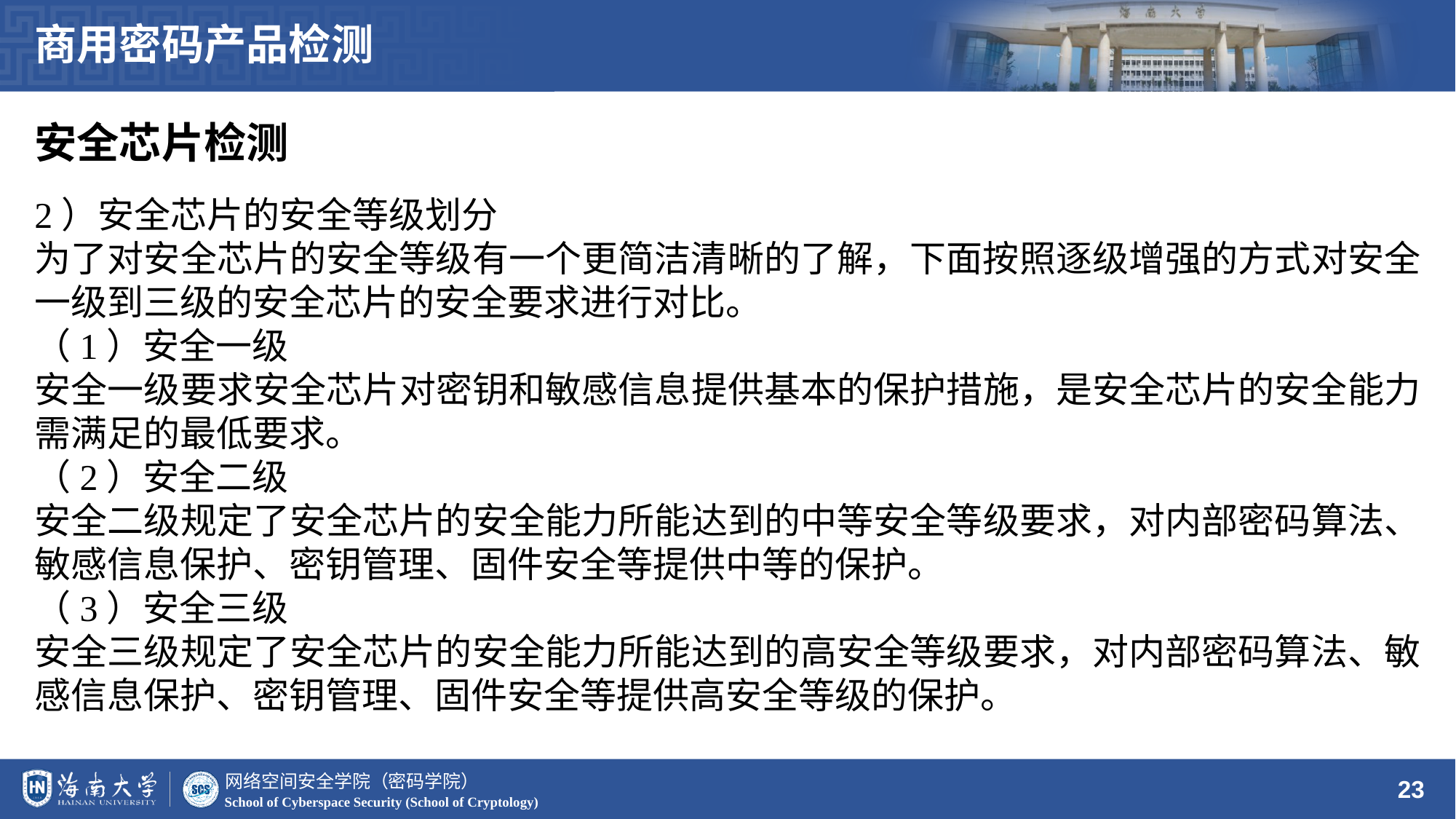

商用密码产品检测
安全芯片检测
2）安全芯片的安全等级划分
为了对安全芯片的安全等级有一个更简洁清晰的了解，下面按照逐级增强的方式对安全一级到三级的安全芯片的安全要求进行对比。
（1）安全一级
安全一级要求安全芯片对密钥和敏感信息提供基本的保护措施，是安全芯片的安全能力需满足的最低要求。
（2）安全二级
安全二级规定了安全芯片的安全能力所能达到的中等安全等级要求，对内部密码算法、敏感信息保护、密钥管理、固件安全等提供中等的保护。
（3）安全三级
安全三级规定了安全芯片的安全能力所能达到的高安全等级要求，对内部密码算法、敏感信息保护、密钥管理、固件安全等提供高安全等级的保护。
23